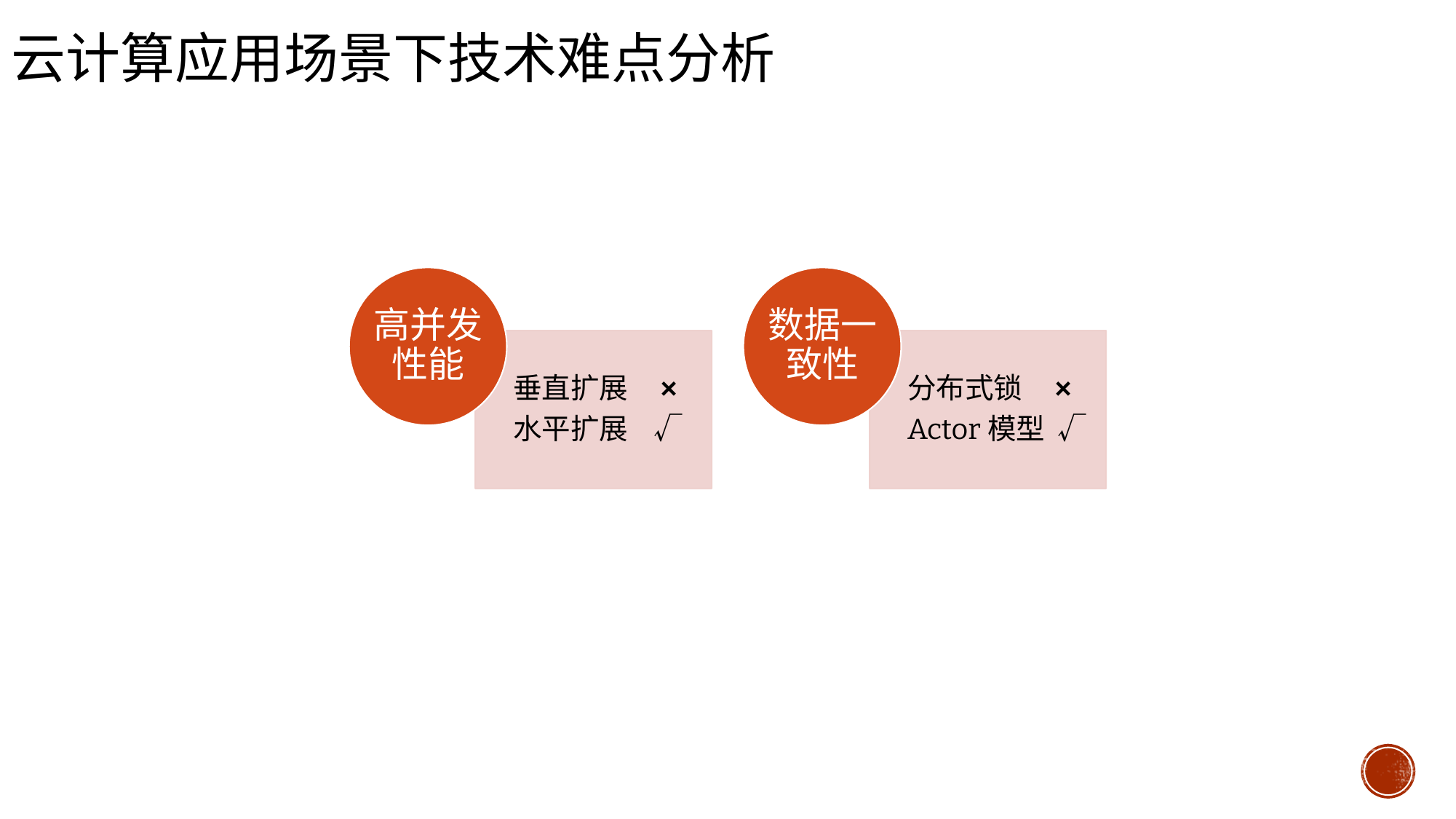

# 云计算应用场景下技术难点分析
垂直扩展    ×
水平扩展    √
高并发性能
分布式锁    ×
Actor模型  √
数据一致性